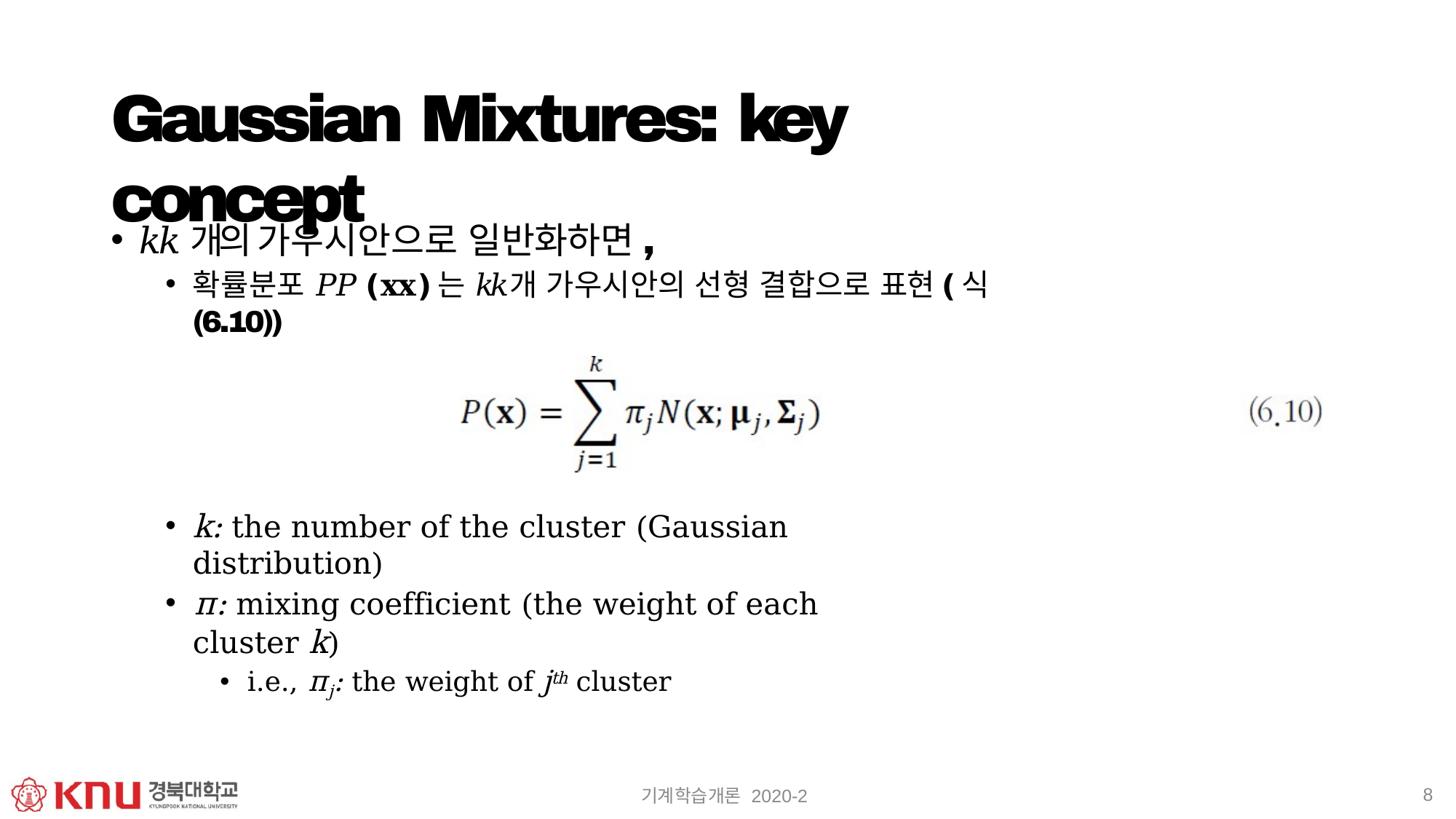

# Gaussian Mixtures: key concept
𝑘𝑘개의 가우시안으로 일반화하면,
확률분포 𝑃𝑃(𝐱𝐱)는 𝑘𝑘개 가우시안의 선형 결합으로 표현(식 (6.10))

k: the number of the cluster (Gaussian distribution)
π: mixing coefficient (the weight of each cluster k)
i.e., πj: the weight of jth cluster
8
기계학습개론 2020-2